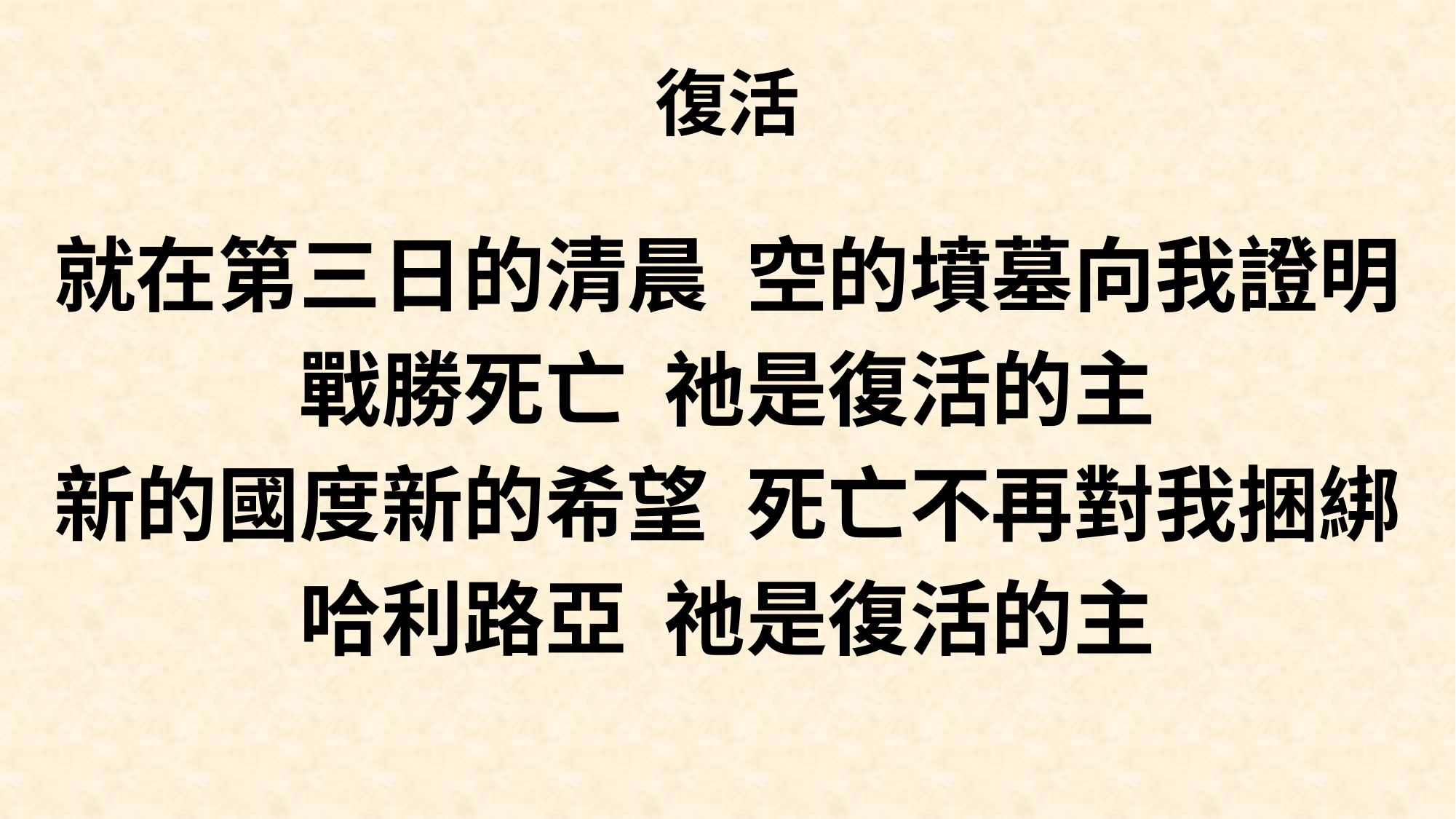

# 復活
就在第三日的清晨  空的墳墓向我證明
戰勝死亡  祂是復活的主
新的國度新的希望  死亡不再對我捆綁
哈利路亞  祂是復活的主